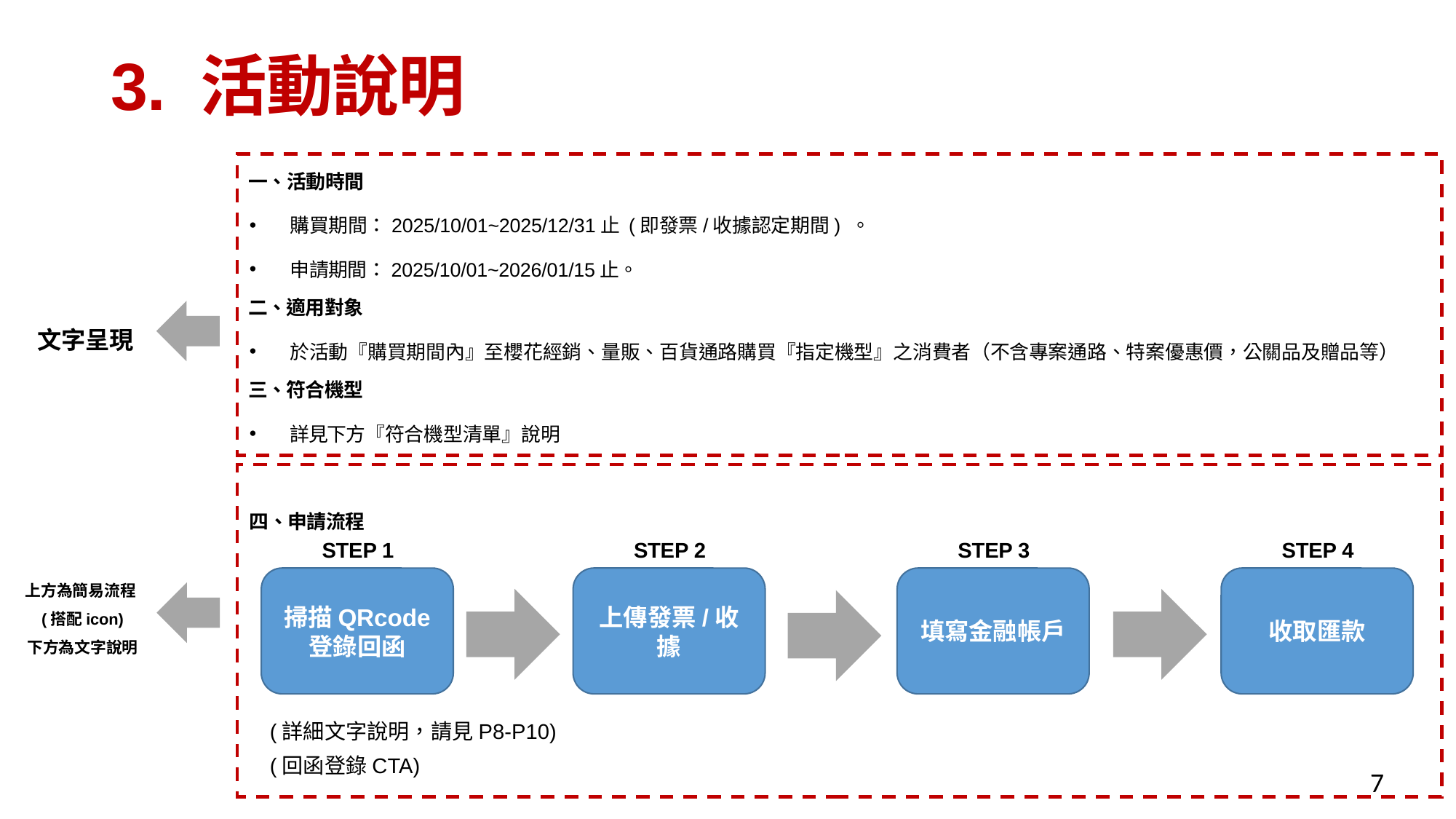

# 3. 活動說明

一、活動時間
購買期間：2025/10/01~2025/12/31止 (即發票/收據認定期間) 。
申請期間：2025/10/01~2026/01/15止。
二、適用對象
於活動『購買期間內』至櫻花經銷、量販、百貨通路購買『指定機型』之消費者（不含專案通路、特案優惠價，公關品及贈品等）
三、符合機型
詳見下方『符合機型清單』說明

四、申請流程

文字呈現

STEP 1
STEP 2
STEP 3
STEP 4
上方為簡易流程(搭配icon)
下方為文字說明
收取匯款
填寫金融帳戶
上傳發票/收據
掃描QRcode
登錄回函

(詳細文字說明，請見P8-P10)
(回函登錄CTA)